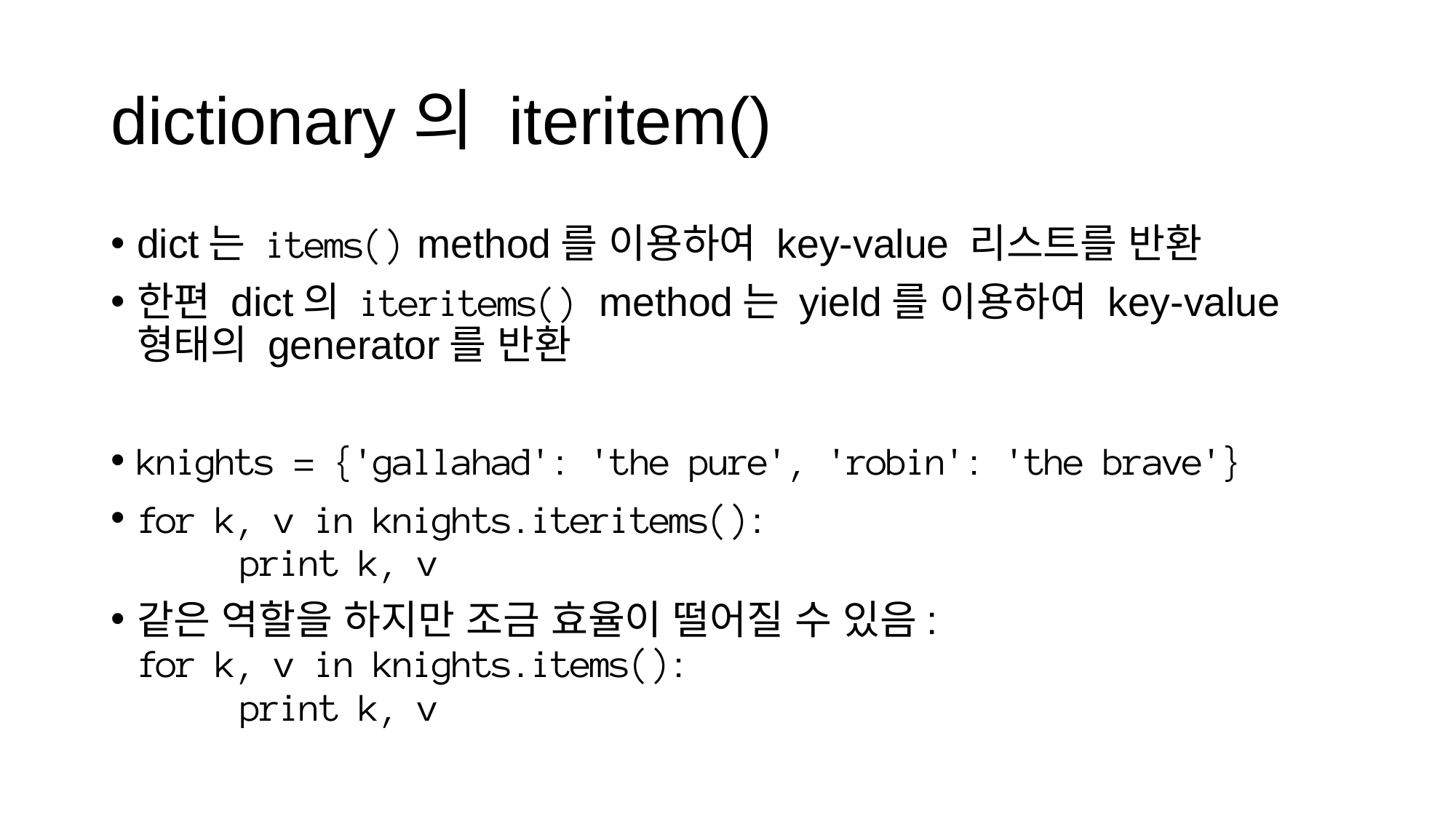

# dictionary의 iteritem()
dict는 items() method를 이용하여 key-value 리스트를 반환
한편 dict의 iteritems() method는 yield를 이용하여 key-value 형태의 generator를 반환

knights = {'gallahad': 'the pure', 'robin': 'the brave'}
for k, v in knights.iteritems():
	print k, v
같은 역할을 하지만 조금 효율이 떨어질 수 있음:
for k, v in knights.items():
	print k, v